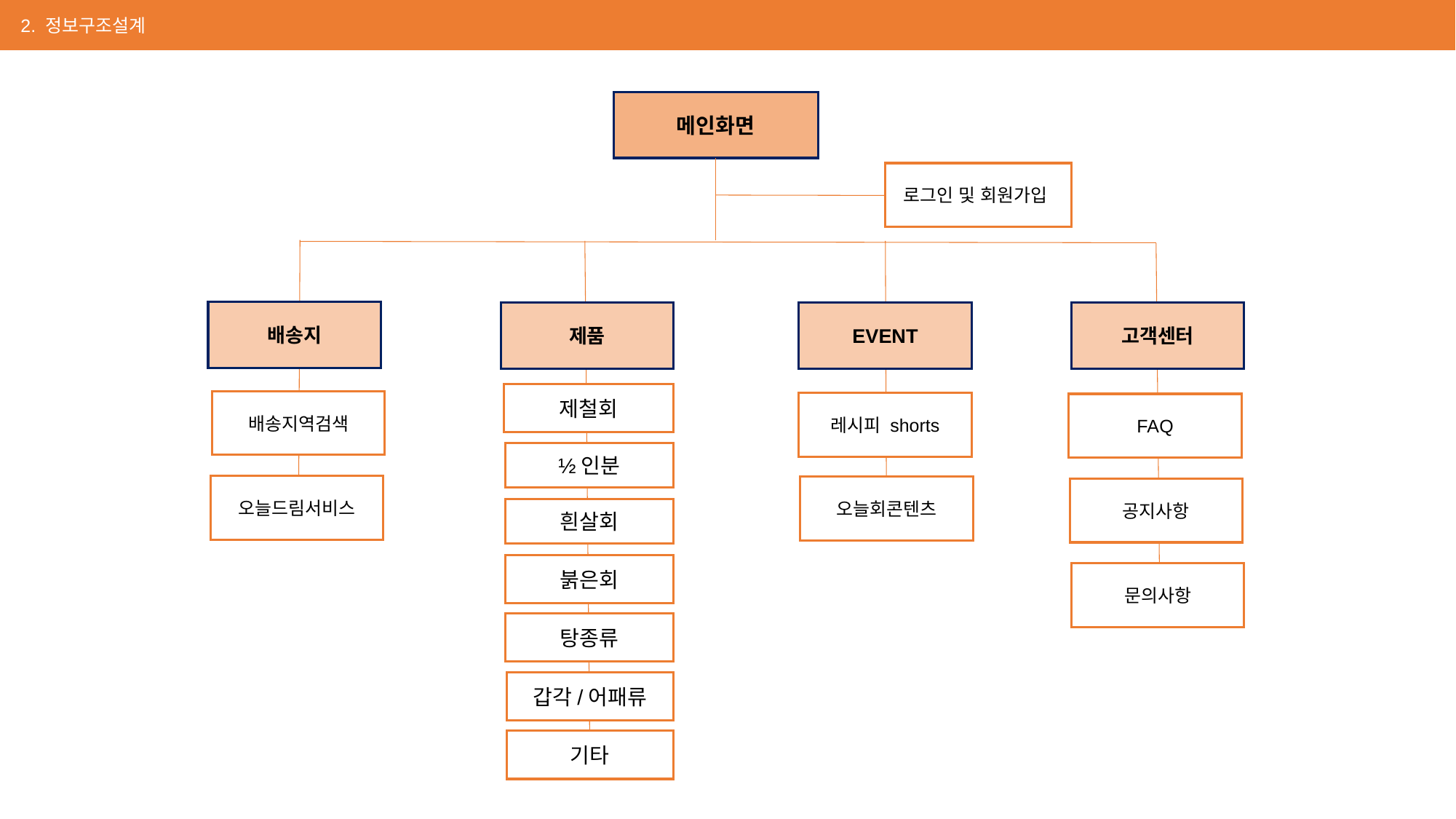

2. 정보구조설계
메인화면
로그인 및 회원가입
배송지
제품
EVENT
고객센터
제철회
배송지역검색
레시피 shorts
FAQ
½인분
오늘드림서비스
오늘회콘텐츠
공지사항
흰살회
붉은회
문의사항
탕종류
갑각/어패류
기타